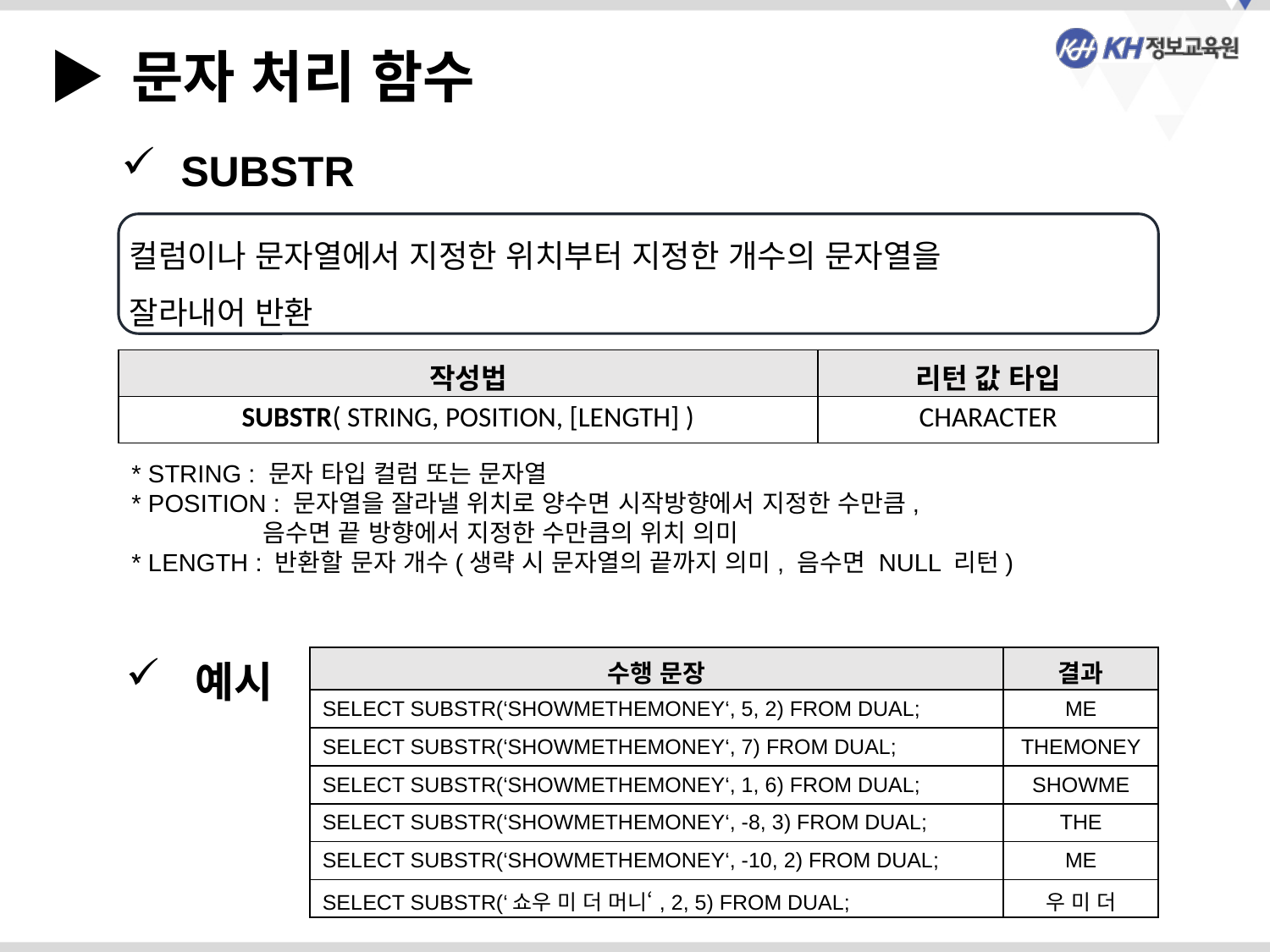

▶ 문자 처리 함수
 SUBSTR
컬럼이나 문자열에서 지정한 위치부터 지정한 개수의 문자열을
잘라내어 반환
| 작성법 | 리턴 값 타입 |
| --- | --- |
| SUBSTR( STRING, POSITION, [LENGTH] ) | CHARACTER |
* STRING : 문자 타입 컬럼 또는 문자열
* POSITION : 문자열을 잘라낼 위치로 양수면 시작방향에서 지정한 수만큼,
                  음수면 끝 방향에서 지정한 수만큼의 위치 의미
* LENGTH : 반환할 문자 개수(생략 시 문자열의 끝까지 의미, 음수면 NULL 리턴)
| 수행 문장 | 결과 |
| --- | --- |
| SELECT SUBSTR(‘SHOWMETHEMONEY‘, 5, 2) FROM DUAL; | ME |
| SELECT SUBSTR(‘SHOWMETHEMONEY‘, 7) FROM DUAL; | THEMONEY |
| SELECT SUBSTR(‘SHOWMETHEMONEY‘, 1, 6) FROM DUAL; | SHOWME |
| SELECT SUBSTR(‘SHOWMETHEMONEY‘, -8, 3) FROM DUAL; | THE |
| SELECT SUBSTR(‘SHOWMETHEMONEY‘, -10, 2) FROM DUAL; | ME |
| SELECT SUBSTR(‘쇼우 미 더 머니‘, 2, 5) FROM DUAL; | 우 미 더 |
 예시